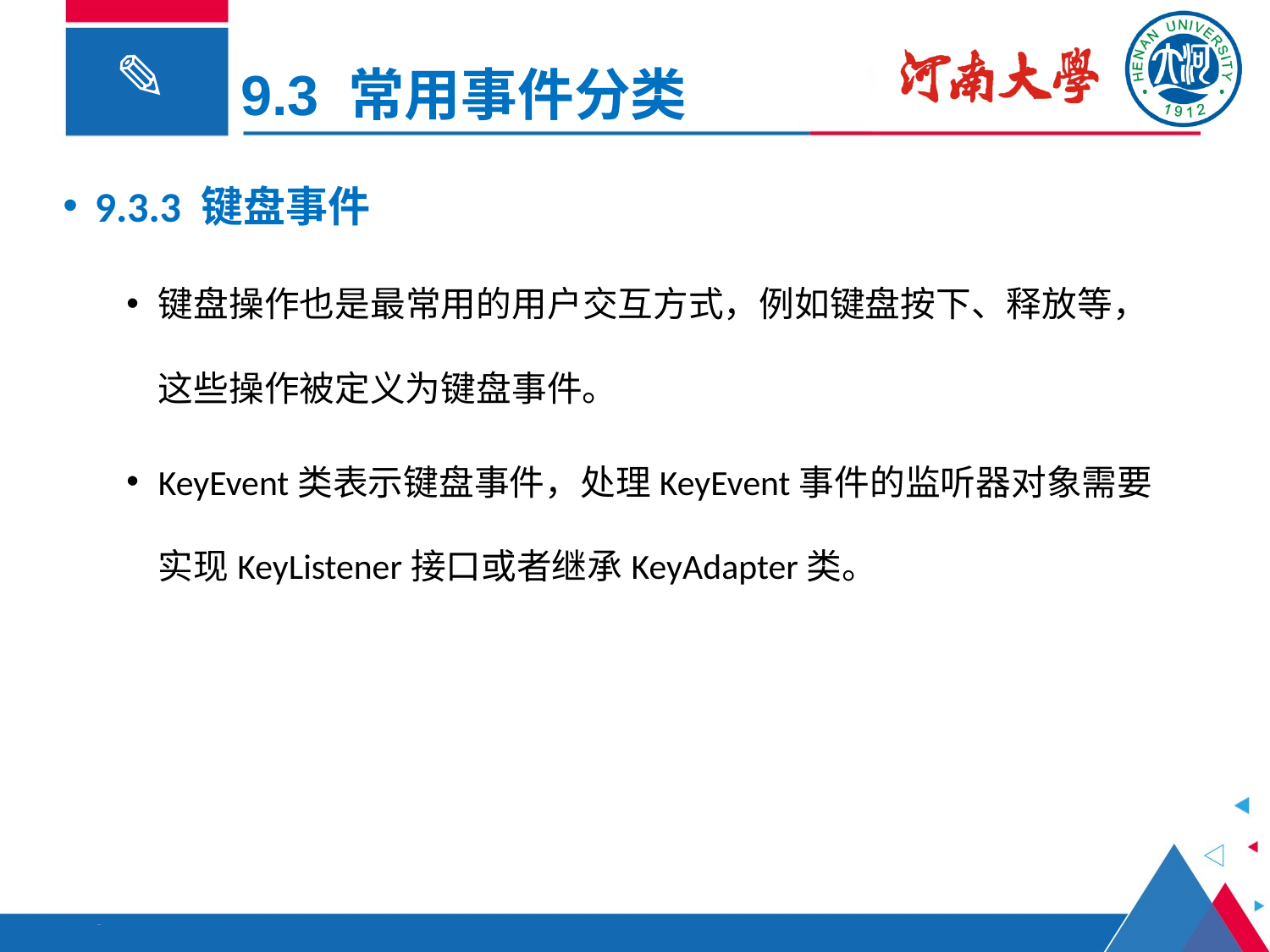

9.3 常用事件分类
9.3.3 键盘事件
键盘操作也是最常用的用户交互方式，例如键盘按下、释放等，这些操作被定义为键盘事件。
KeyEvent类表示键盘事件，处理KeyEvent事件的监听器对象需要实现KeyListener接口或者继承KeyAdapter类。